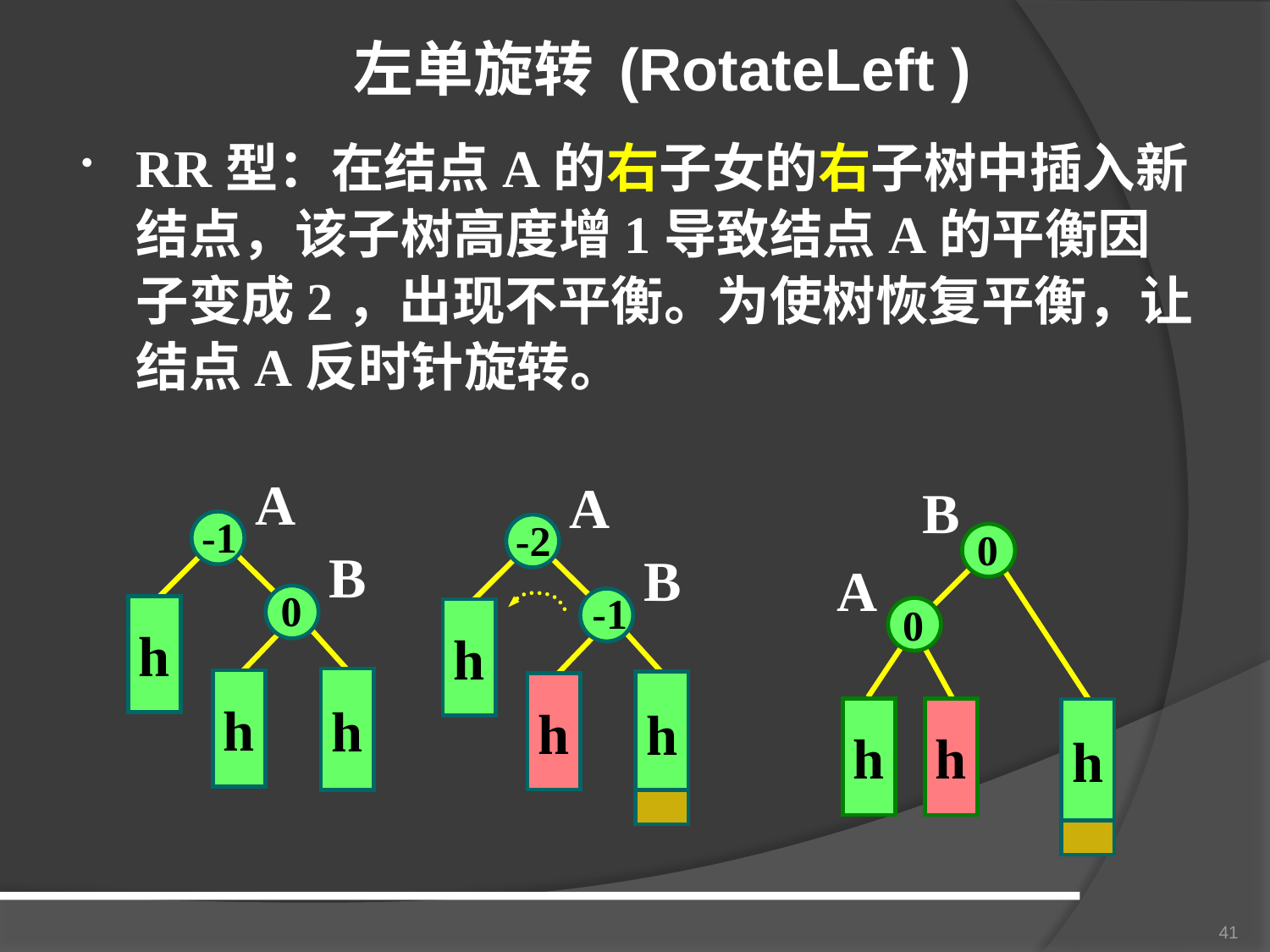

# 左单旋转 (RotateLeft )
RR型：在结点A的右子女的右子树中插入新结点，该子树高度增1导致结点A的平衡因子变成2，出现不平衡。为使树恢复平衡，让结点A反时针旋转。
A
-1

h

h
h
B
0
A
-2

h

h
h
h
B
-1

B

0

A

0

h
h
41